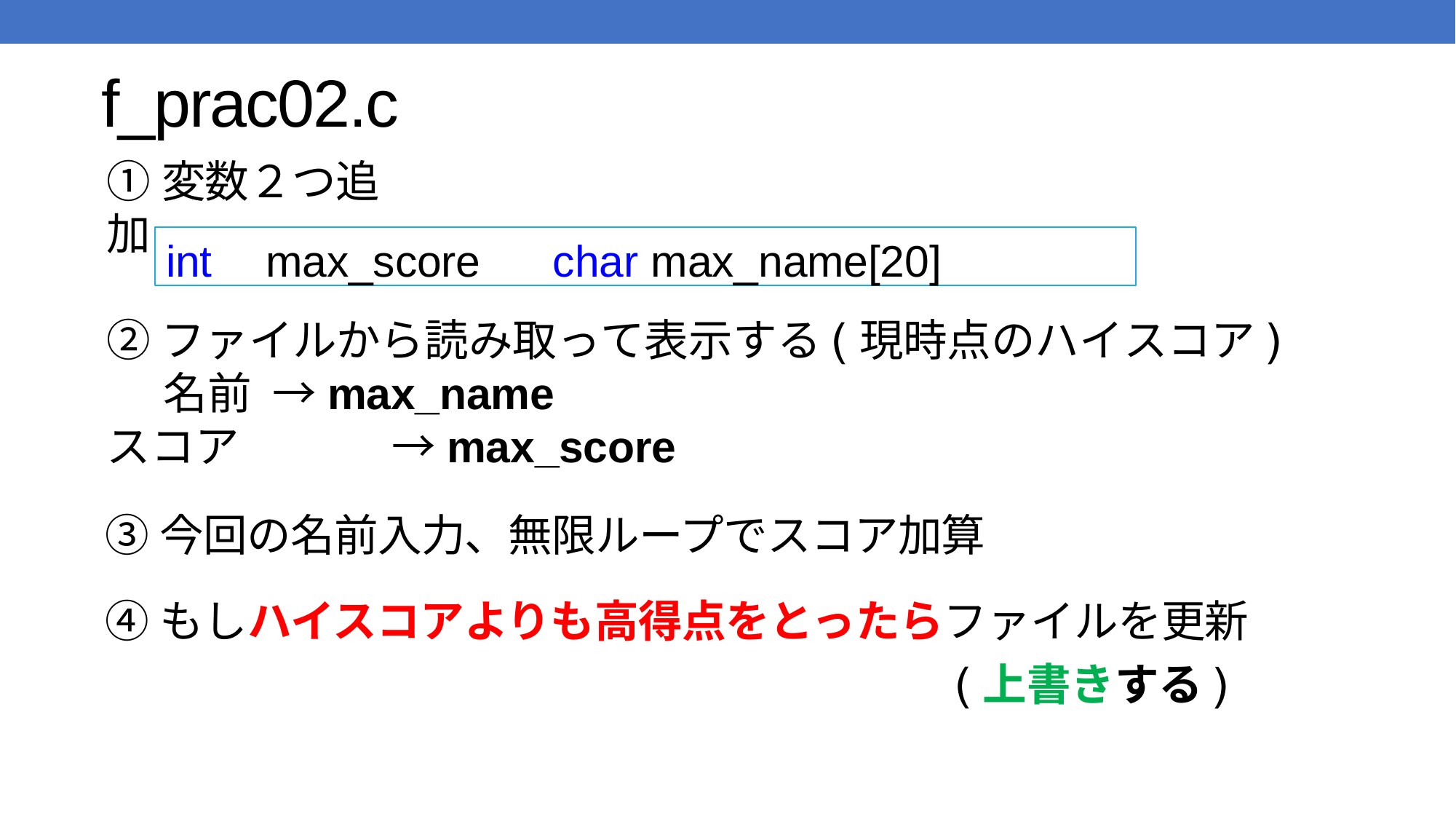

# f_prac02.c
①変数２つ追加
int	max_score	char max_name[20]
②ファイルから読み取って表示する(現時点のハイスコア)
名前	→max_name
スコア	→max_score
③今回の名前入力、無限ループでスコア加算
④もしハイスコアよりも高得点をとったらファイルを更新
　　					(上書きする)